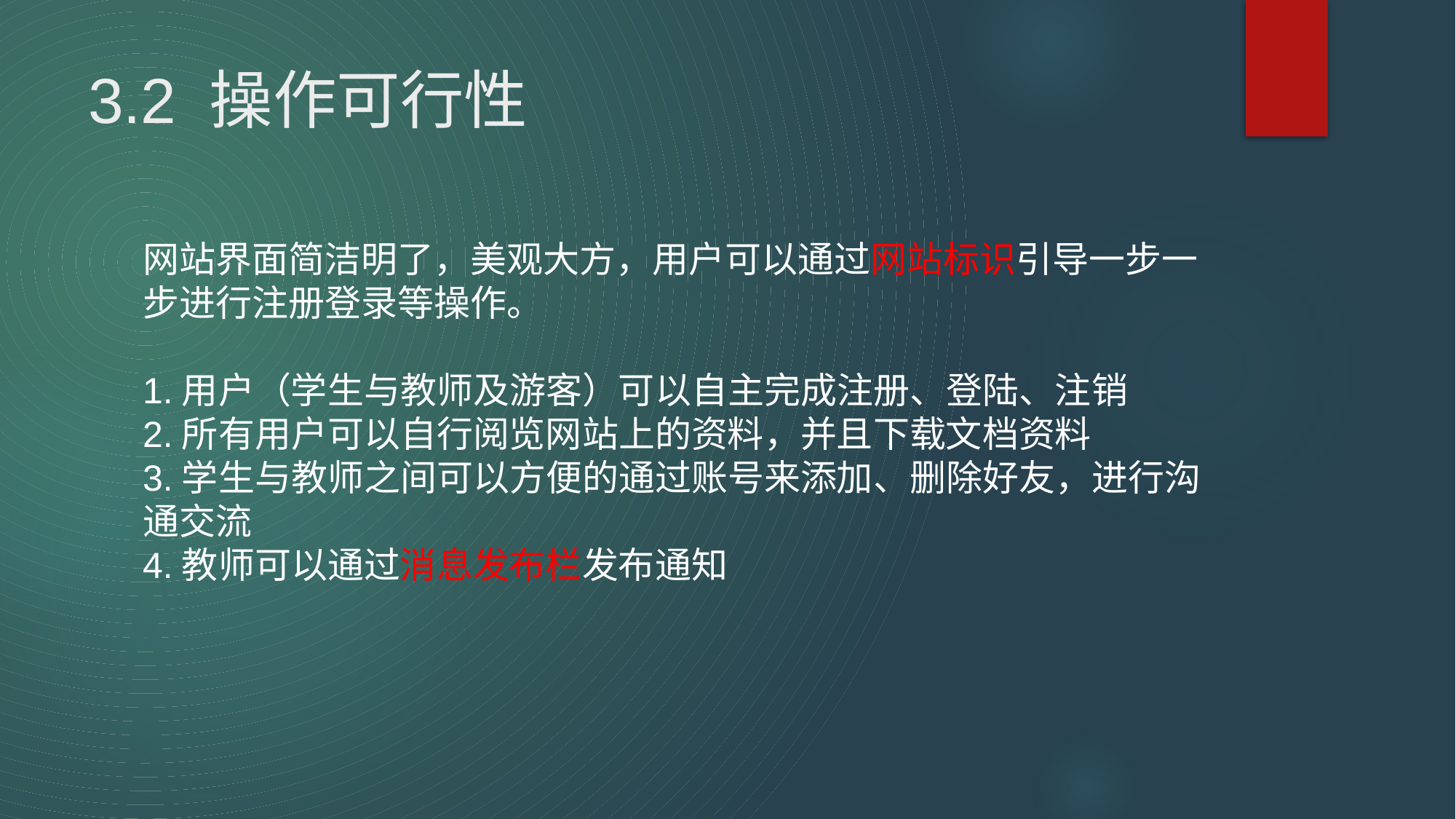

# 3.2 操作可行性
网站界面简洁明了，美观大方，用户可以通过网站标识引导一步一步进行注册登录等操作。

1.用户（学生与教师及游客）可以自主完成注册、登陆、注销
2.所有用户可以自行阅览网站上的资料，并且下载文档资料
3.学生与教师之间可以方便的通过账号来添加、删除好友，进行沟通交流
4.教师可以通过消息发布栏发布通知